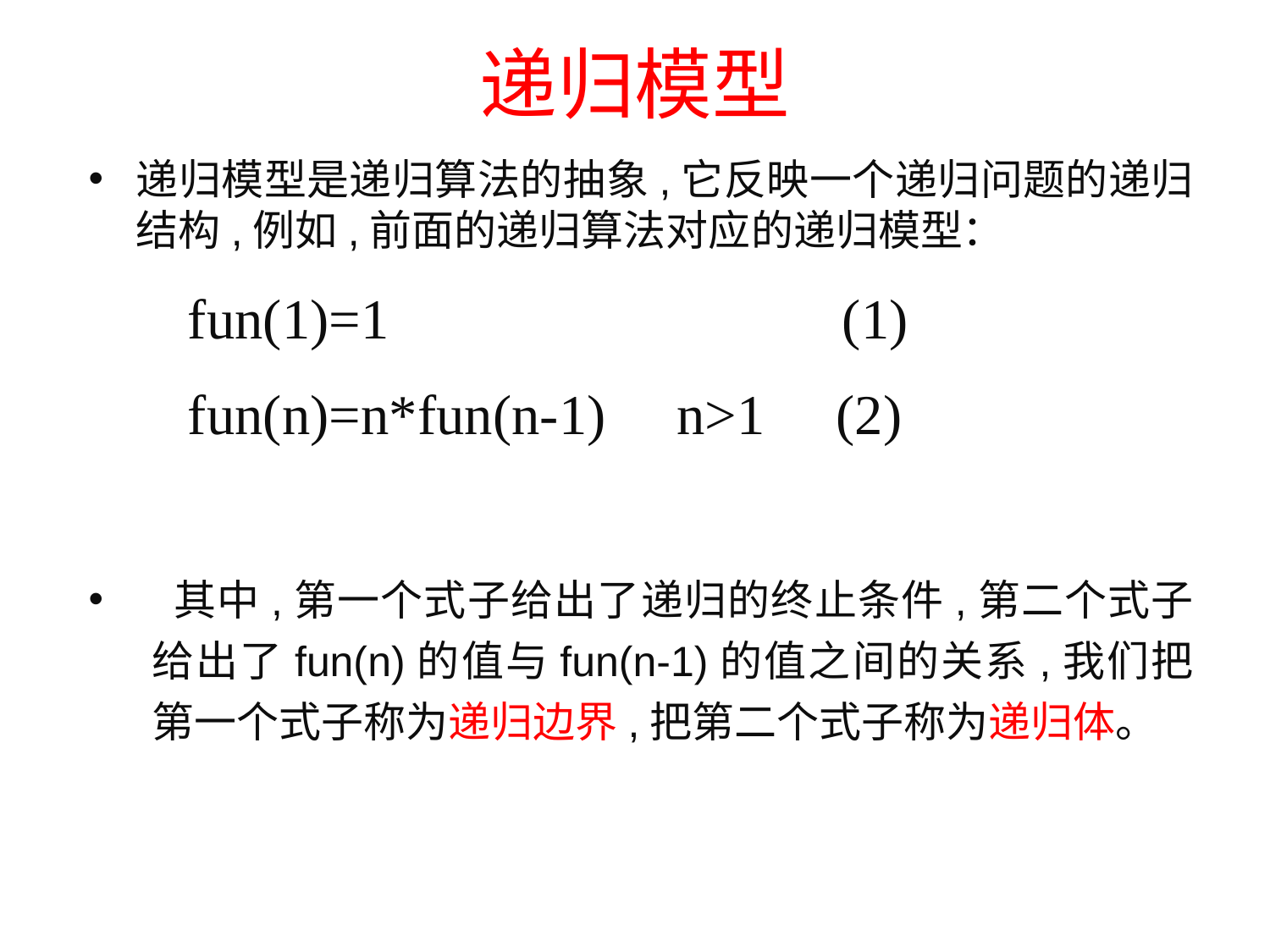

# 递归模型
递归模型是递归算法的抽象,它反映一个递归问题的递归结构,例如,前面的递归算法对应的递归模型：
       fun(1)=1                                (1)
       fun(n)=n*fun(n-1)     n>1     (2)

 其中,第一个式子给出了递归的终止条件,第二个式子给出了fun(n)的值与fun(n-1)的值之间的关系,我们把第一个式子称为递归边界,把第二个式子称为递归体。